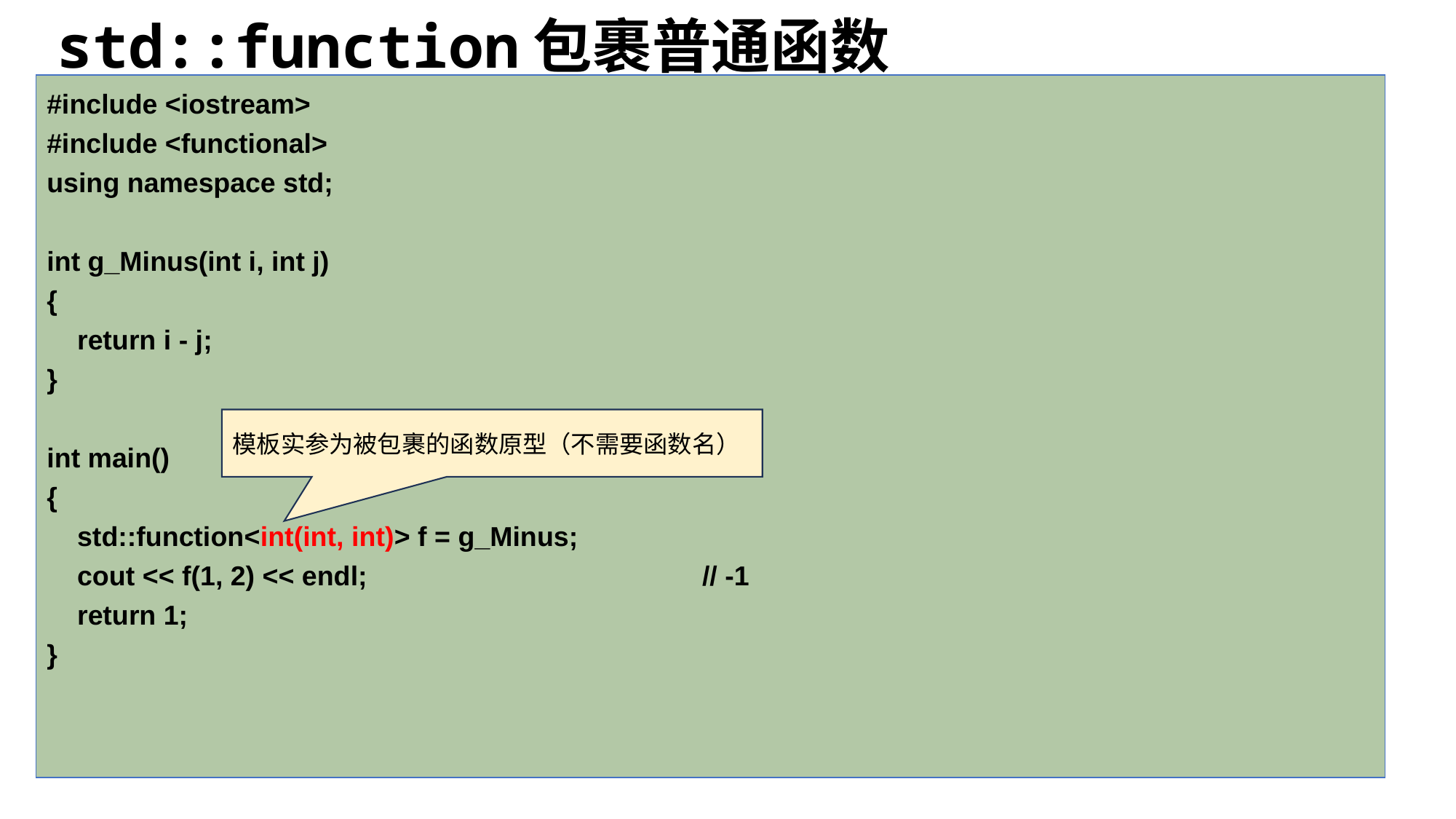

# std::function包裹普通函数
#include <iostream>
#include <functional>
using namespace std;

int g_Minus(int i, int j)
{
    return i - j;
}

int main()
{
    std::function<int(int, int)> f = g_Minus;
    cout << f(1, 2) << endl;                                            // -1
    return 1;
}
模板实参为被包裹的函数原型（不需要函数名）